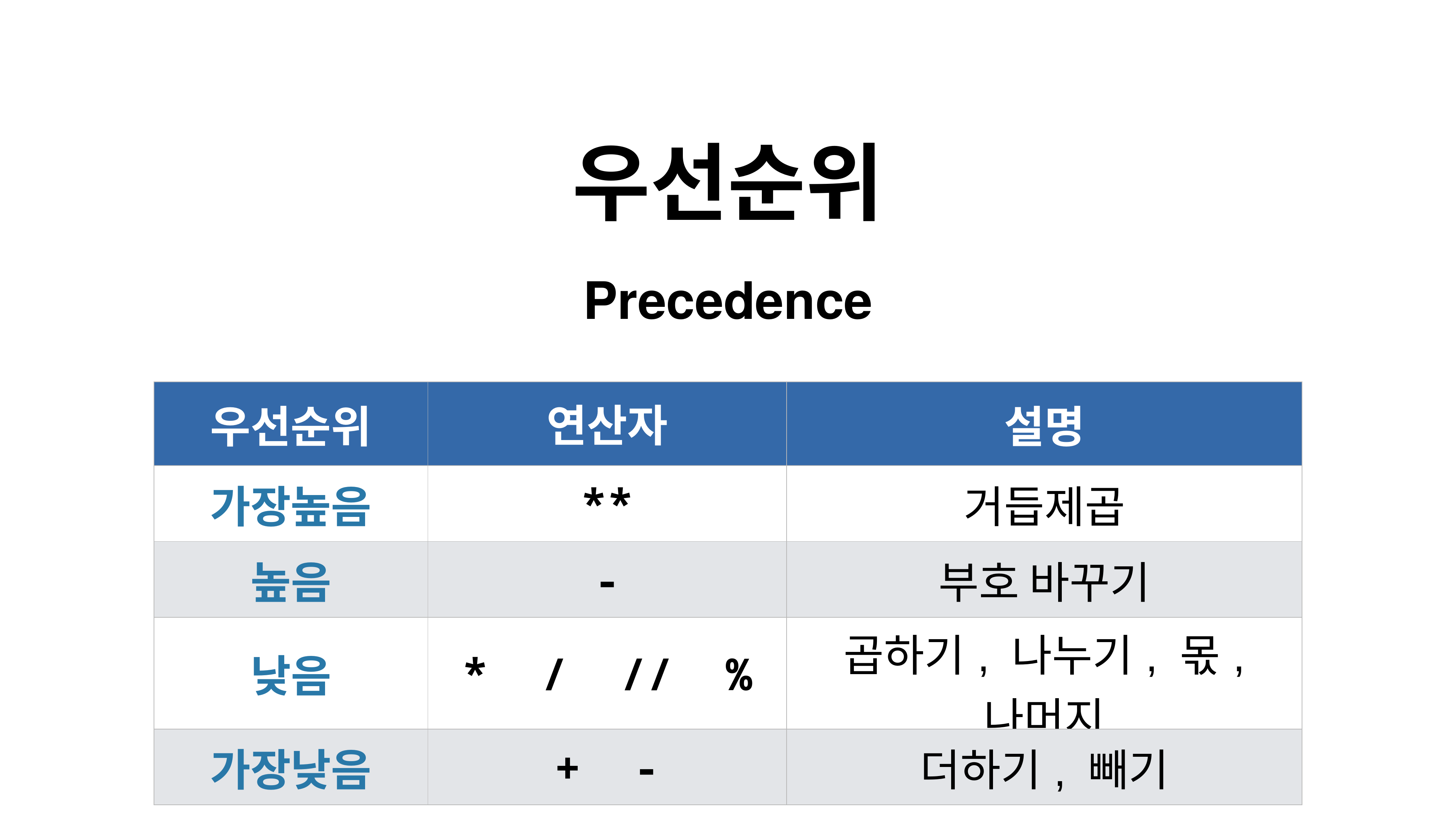

우선순위
Precedence
| 우선순위 | 연산자 | 설명 |
| --- | --- | --- |
| 가장높음 | \*\* | 거듭제곱 |
| 높음 | - | 부호 바꾸기 |
| 낮음 | \* / // % | 곱하기, 나누기, 몫, 나머지 |
| 가장낮음 | + - | 더하기, 빼기 |